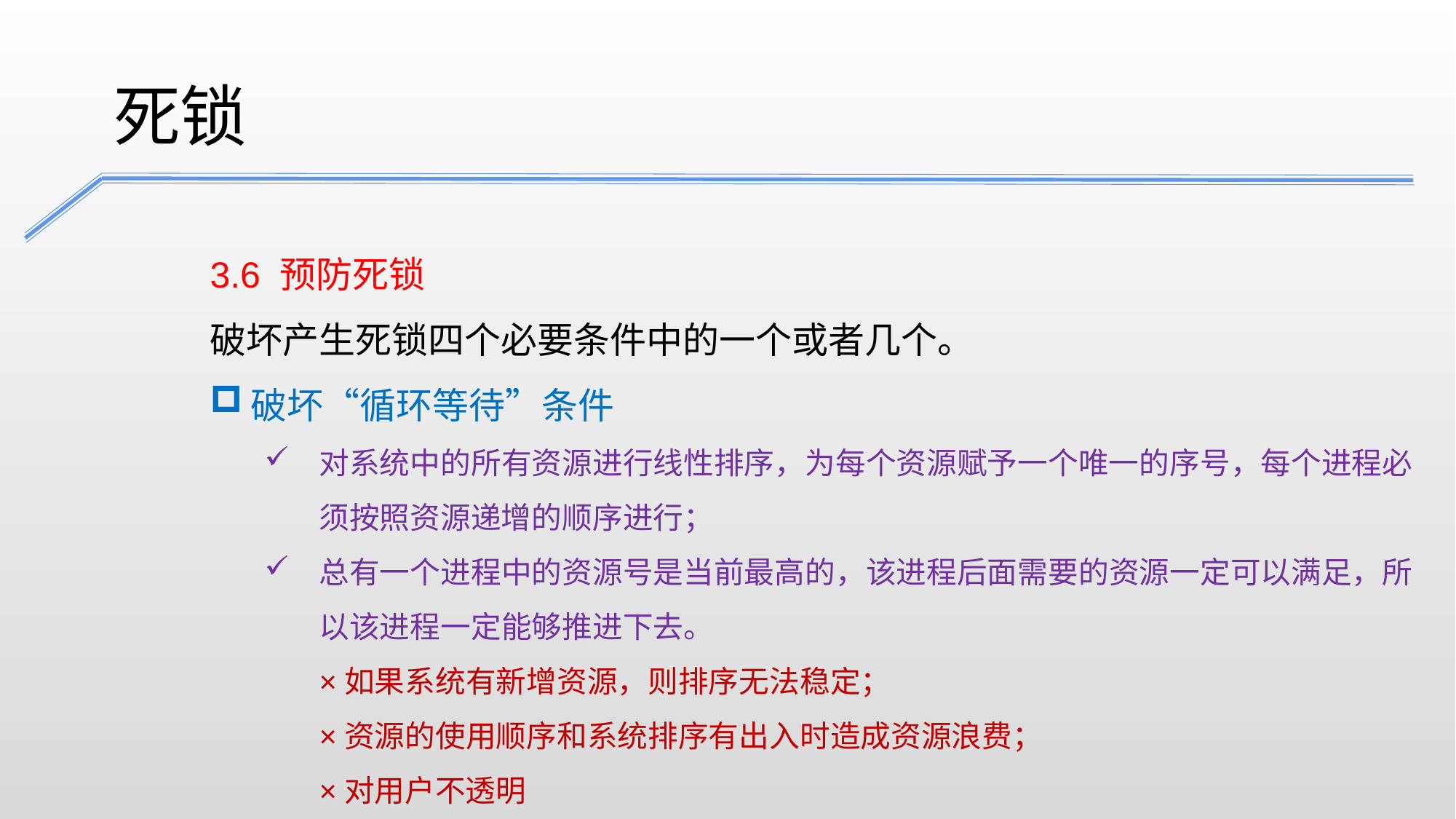

死锁

3.6 预防死锁
破坏产生死锁四个必要条件中的一个或者几个。
破坏“循环等待”条件
对系统中的所有资源进行线性排序，为每个资源赋予一个唯一的序号，每个进程必须按照资源递增的顺序进行；
总有一个进程中的资源号是当前最高的，该进程后面需要的资源一定可以满足，所以该进程一定能够推进下去。
×如果系统有新增资源，则排序无法稳定；
×资源的使用顺序和系统排序有出入时造成资源浪费；
×对用户不透明